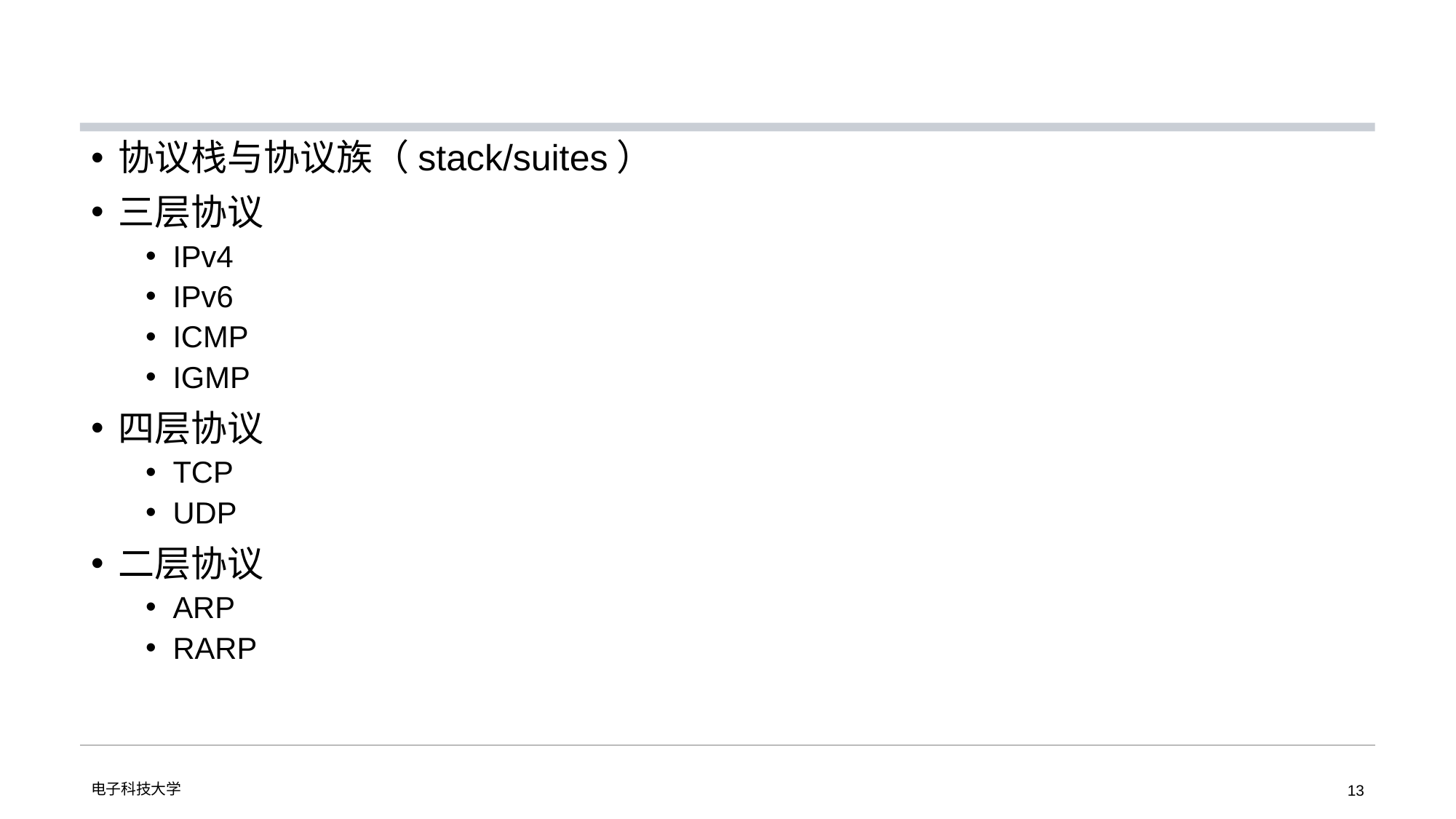

#
协议栈与协议族（stack/suites）
三层协议
IPv4
IPv6
ICMP
IGMP
四层协议
TCP
UDP
二层协议
ARP
RARP

电子科技大学
13